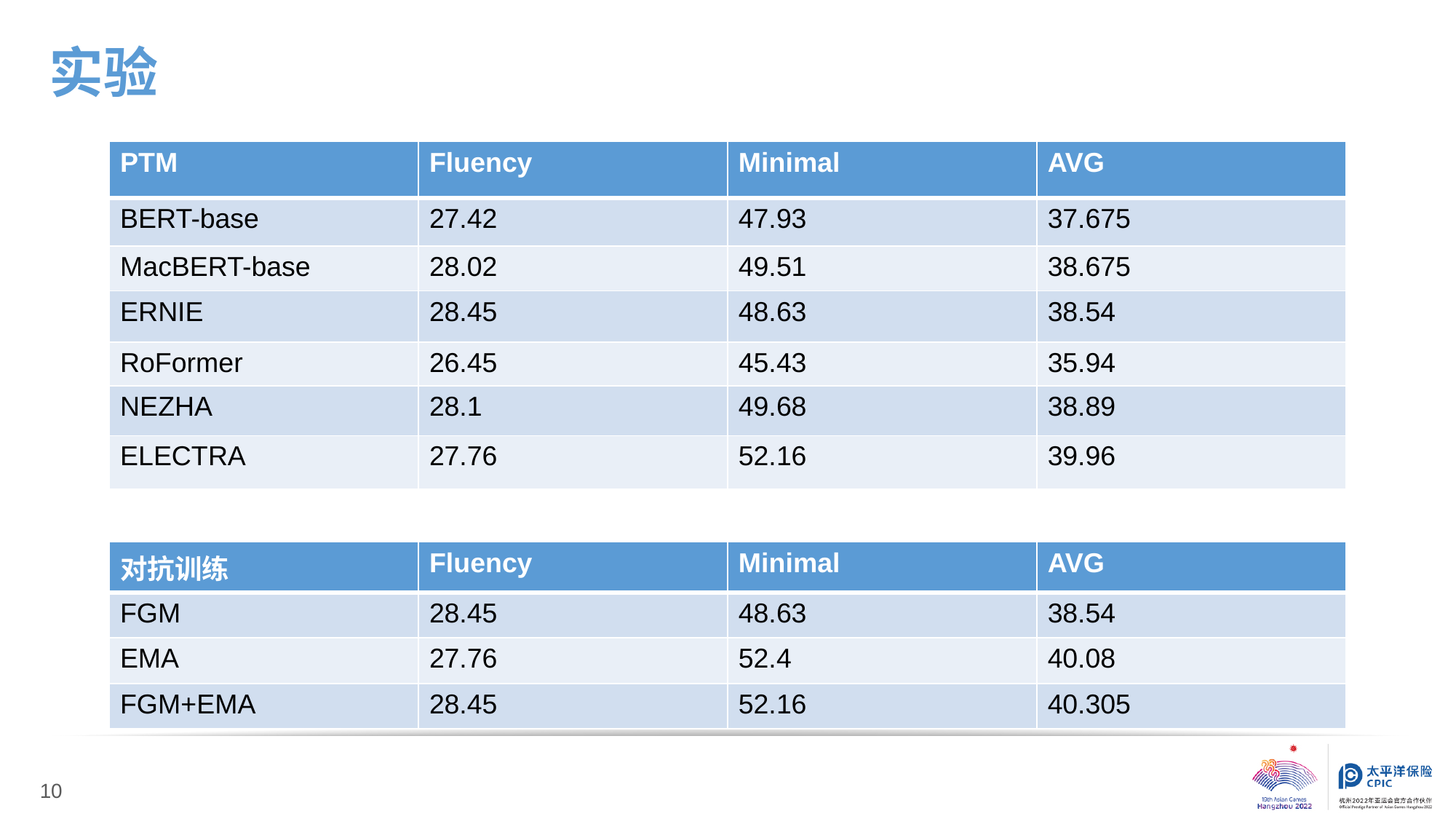

实验
| PTM | Fluency | Minimal | AVG |
| --- | --- | --- | --- |
| BERT-base | 27.42 | 47.93 | 37.675 |
| MacBERT-base | 28.02 | 49.51 | 38.675 |
| ERNIE | 28.45 | 48.63 | 38.54 |
| RoFormer | 26.45 | 45.43 | 35.94 |
| NEZHA | 28.1 | 49.68 | 38.89 |
| ELECTRA | 27.76 | 52.16 | 39.96 |
| 对抗训练 | Fluency | Minimal | AVG |
| --- | --- | --- | --- |
| FGM | 28.45 | 48.63 | 38.54 |
| EMA | 27.76 | 52.4 | 40.08 |
| FGM+EMA | 28.45 | 52.16 | 40.305 |